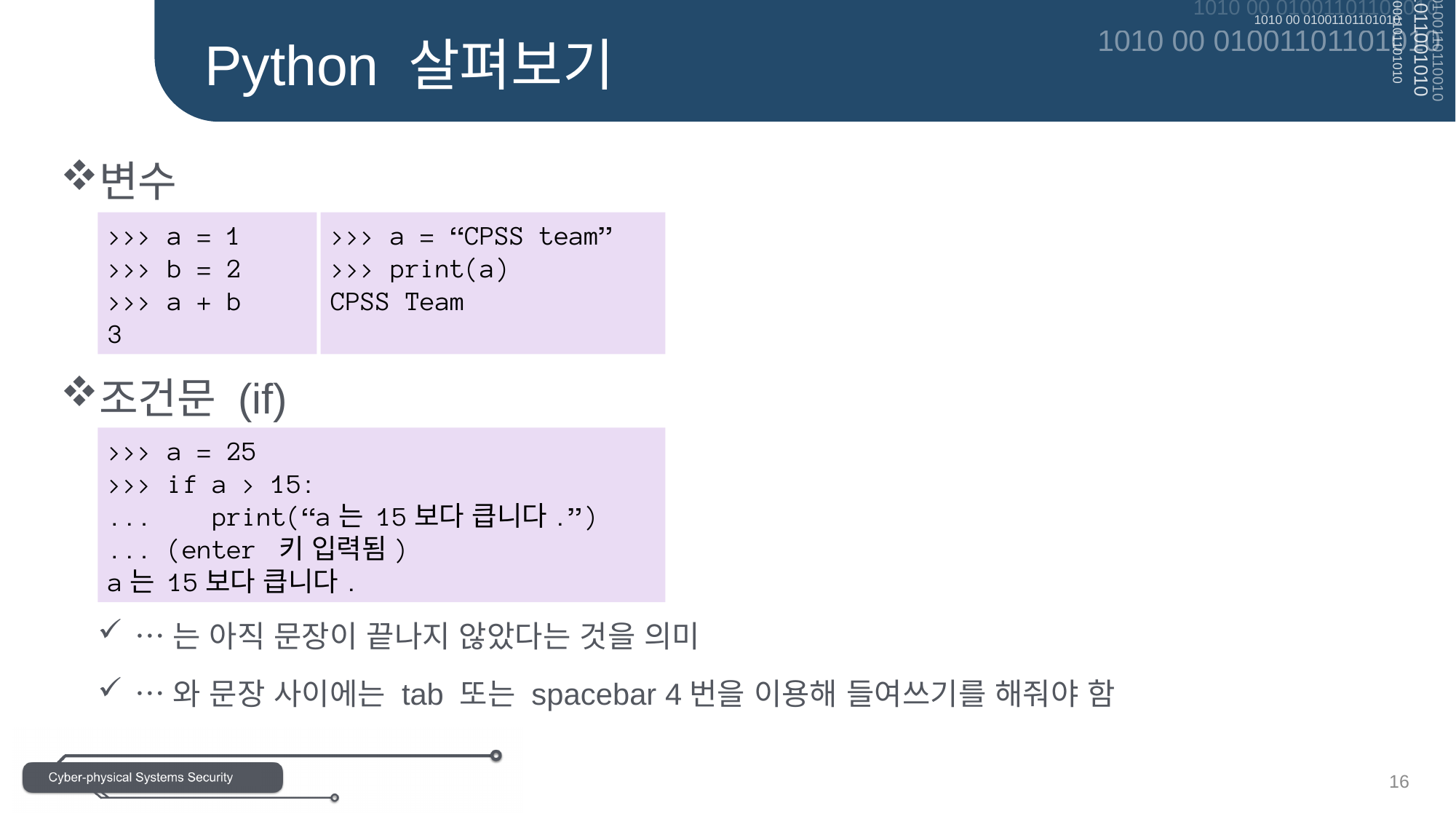

Python 살펴보기
변수

조건문 (if)

…는 아직 문장이 끝나지 않았다는 것을 의미
…와 문장 사이에는 tab 또는 spacebar 4번을 이용해 들여쓰기를 해줘야 함

>>> a = 1
>>> b = 2
>>> a + b
3
>>> a = “CPSS team”
>>> print(a)
CPSS Team

>>> a = 25
>>> if a > 15:
...    print(“a는 15보다 큽니다.”)
... (enter 키 입력됨)
a는 15보다 큽니다.
16